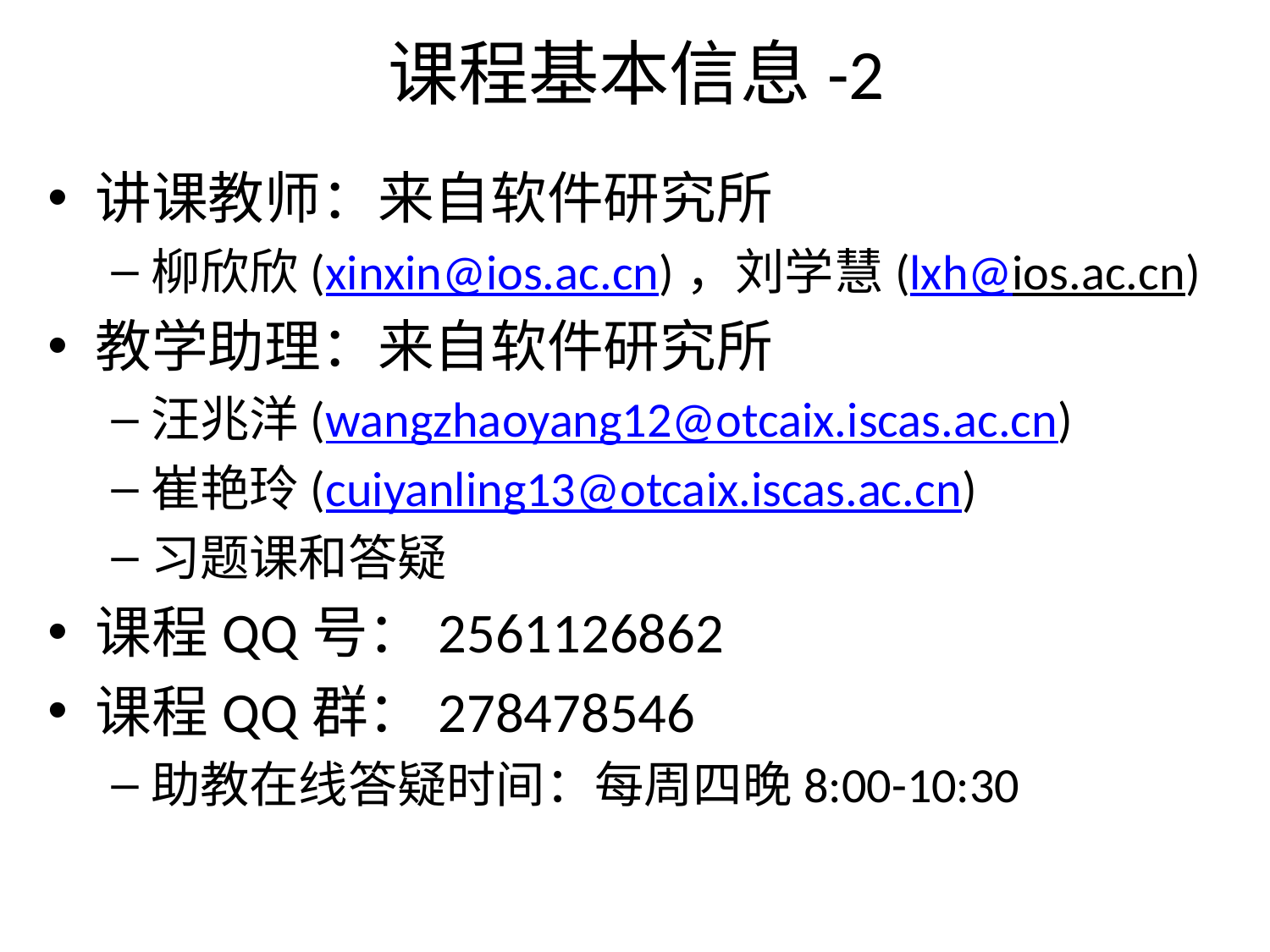

# 课程基本信息-2
讲课教师：来自软件研究所
柳欣欣(xinxin@ios.ac.cn)，刘学慧(lxh@ios.ac.cn)
教学助理：来自软件研究所
汪兆洋(wangzhaoyang12@otcaix.iscas.ac.cn)
崔艳玲(cuiyanling13@otcaix.iscas.ac.cn)
习题课和答疑
课程QQ号：2561126862
课程QQ群：278478546
助教在线答疑时间：每周四晚8:00-10:30